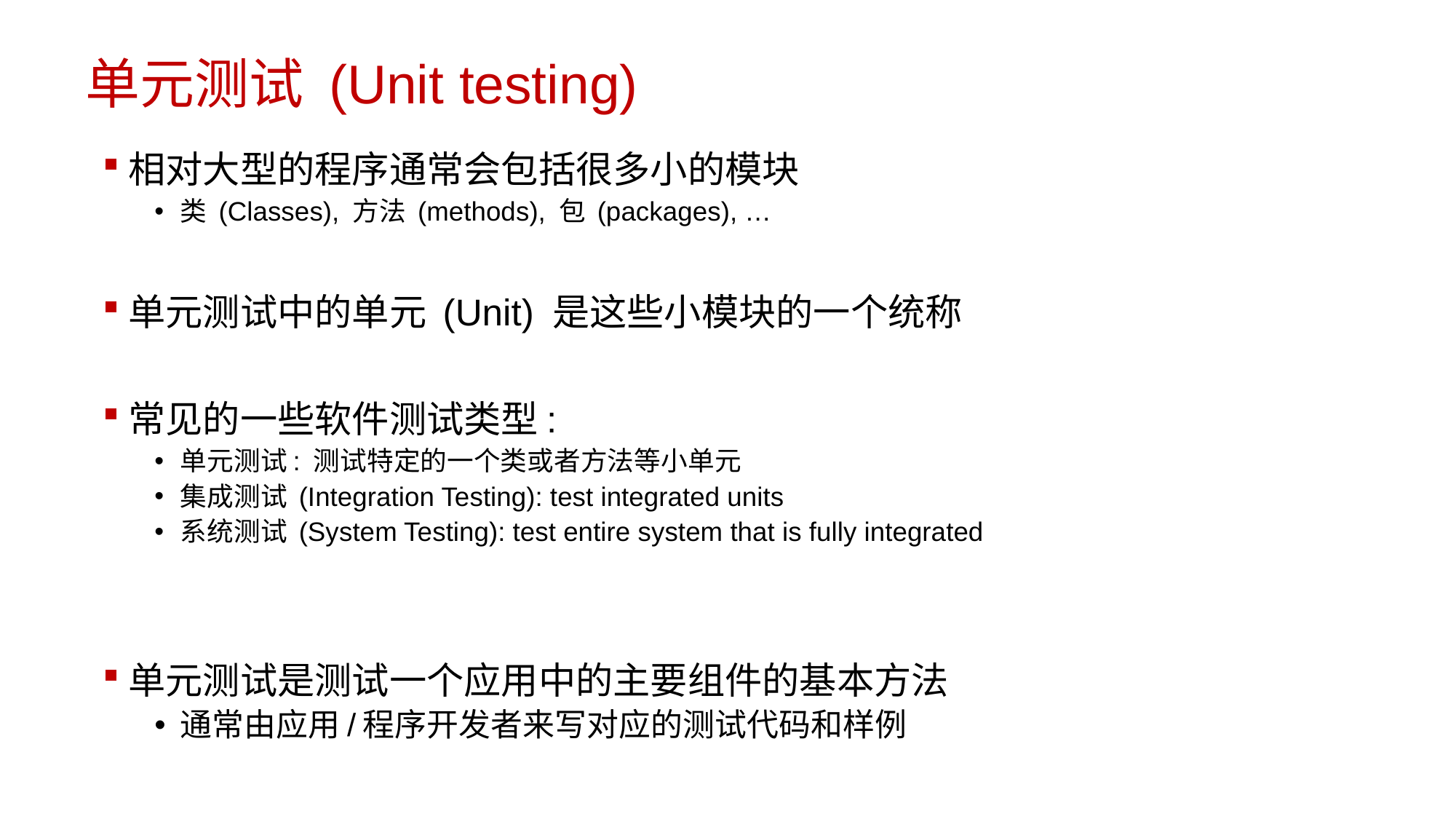

# 单元测试 (Unit testing)
相对大型的程序通常会包括很多小的模块
类 (Classes), 方法 (methods), 包 (packages), …

单元测试中的单元 (Unit) 是这些小模块的一个统称

常见的一些软件测试类型:
单元测试: 测试特定的一个类或者方法等小单元
集成测试 (Integration Testing): test integrated units
系统测试 (System Testing): test entire system that is fully integrated

单元测试是测试一个应用中的主要组件的基本方法
通常由应用/程序开发者来写对应的测试代码和样例